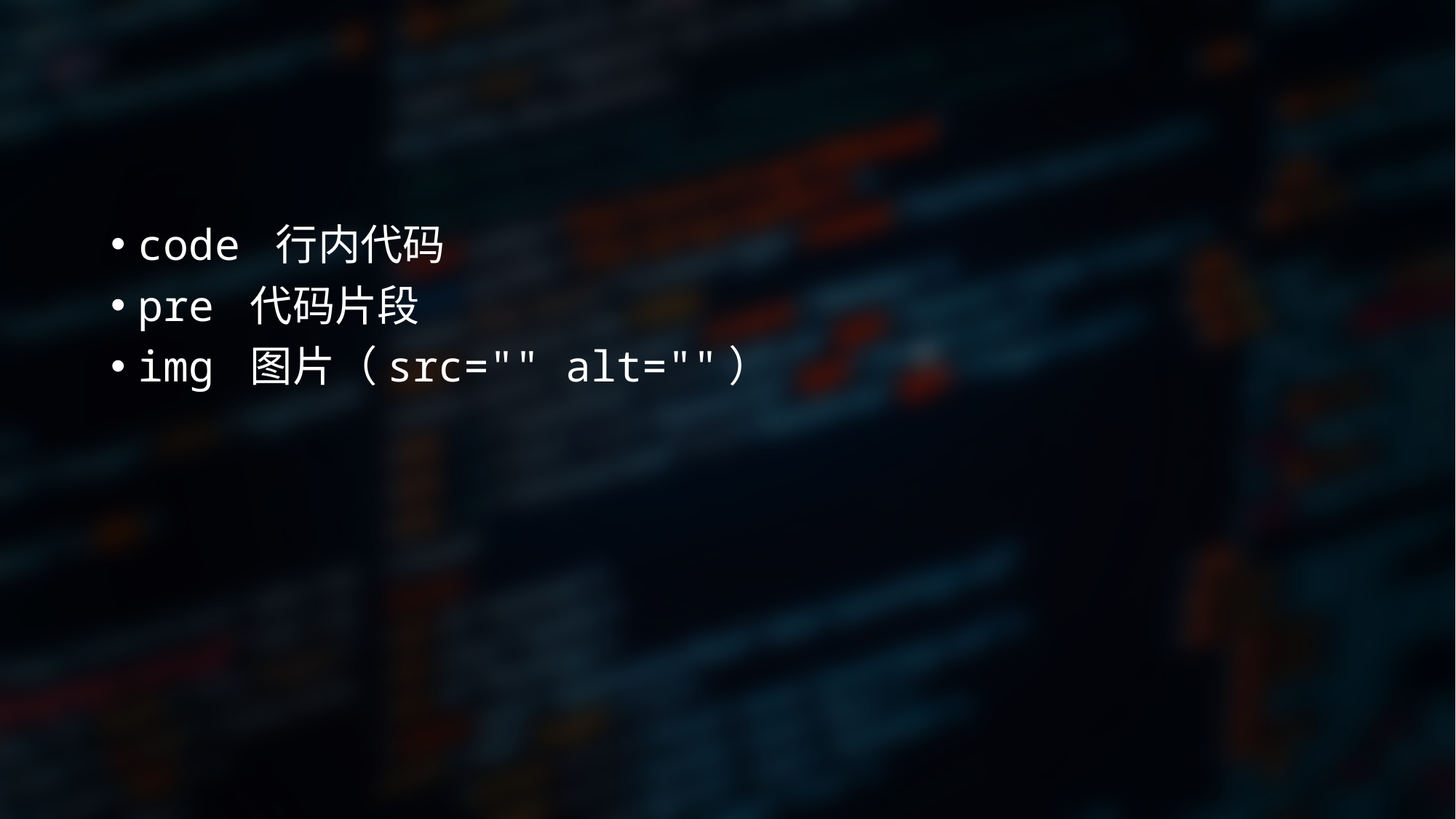

#
code 行内代码
pre 代码片段
img 图片（src="" alt=""）